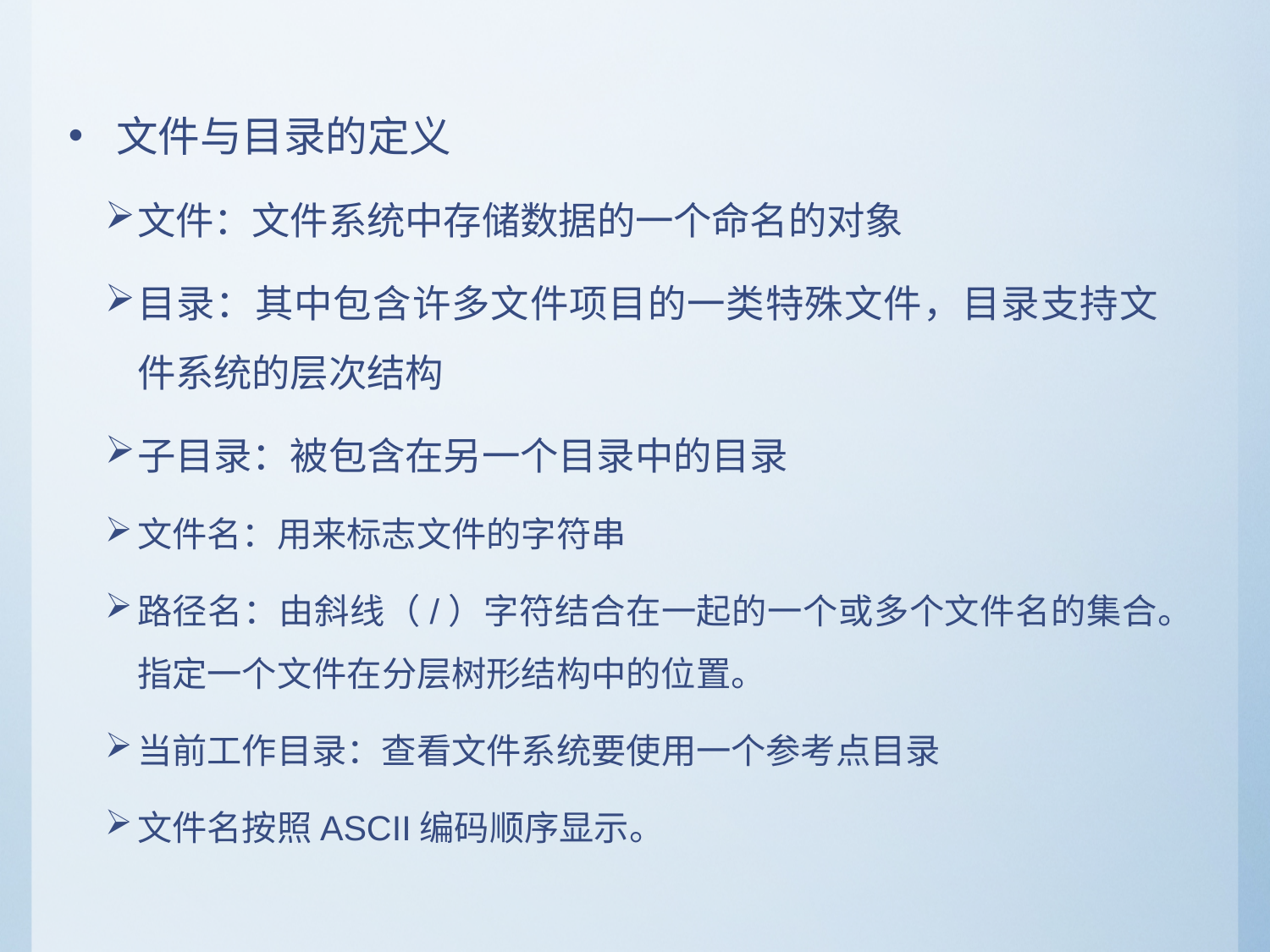

文件与目录的定义
文件：文件系统中存储数据的一个命名的对象
目录：其中包含许多文件项目的一类特殊文件，目录支持文件系统的层次结构
子目录：被包含在另一个目录中的目录
文件名：用来标志文件的字符串
路径名：由斜线（/）字符结合在一起的一个或多个文件名的集合。指定一个文件在分层树形结构中的位置。
当前工作目录：查看文件系统要使用一个参考点目录
文件名按照ASCII编码顺序显示。